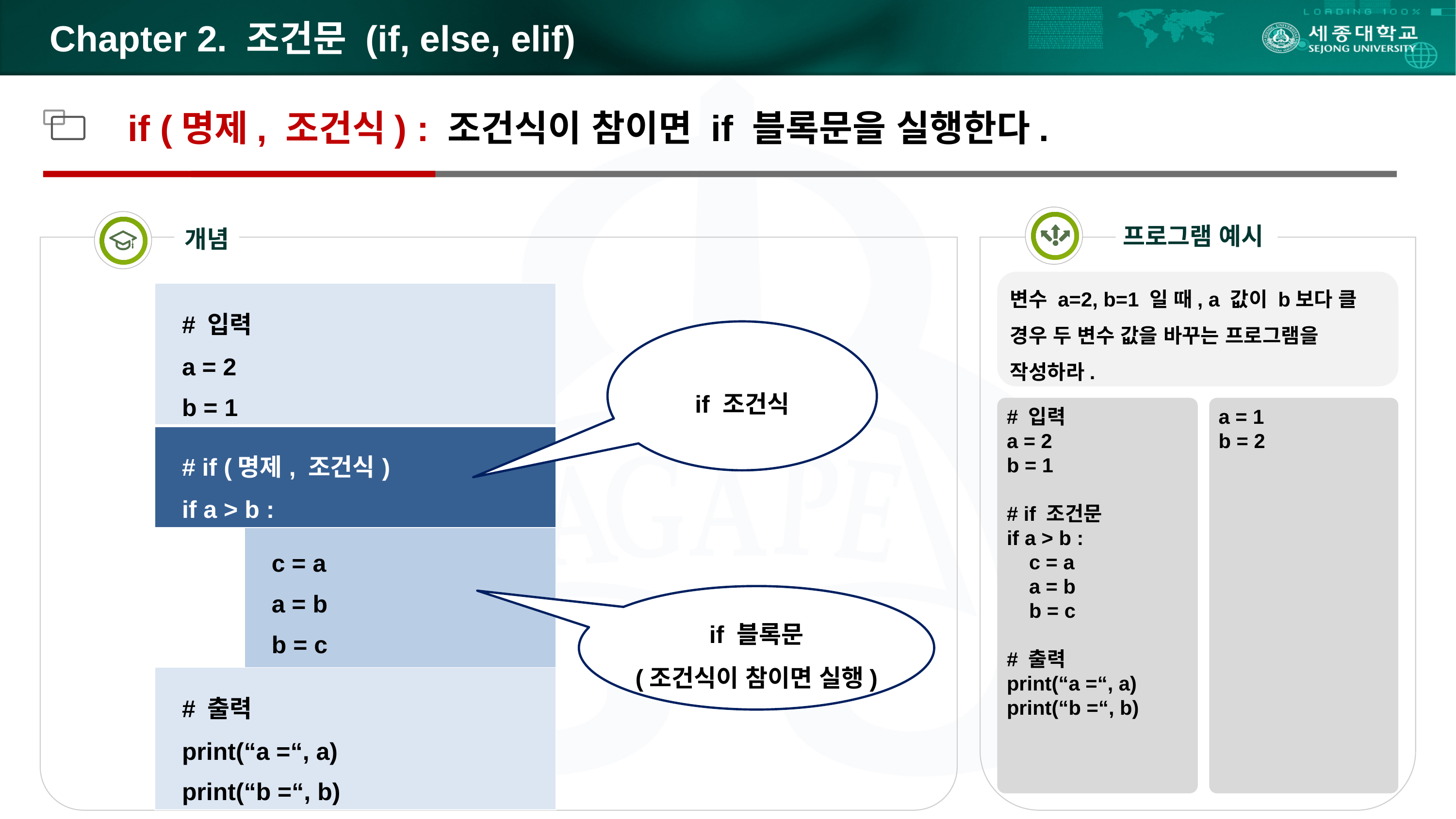

# Chapter 2. 조건문 (if, else, elif)
if (명제, 조건식) : 조건식이 참이면 if 블록문을 실행한다.
변수 a=2, b=1 일 때, a 값이 b보다 클 경우 두 변수 값을 바꾸는 프로그램을 작성하라.
| # 입력 a = 2 b = 1 |  |
| --- | --- |
| # if (명제, 조건식) if a > b : |  |
|  | c = a a = b b = c |
| # 출력 print(“a =“, a) print(“b =“, b) |  |
if 조건식
# 입력
a = 2
b = 1

# if 조건문
if a > b :
    c = a
    a = b
    b = c

# 출력
print(“a =“, a)
print(“b =“, b)
a = 1
b = 2
if 블록문
(조건식이 참이면 실행)